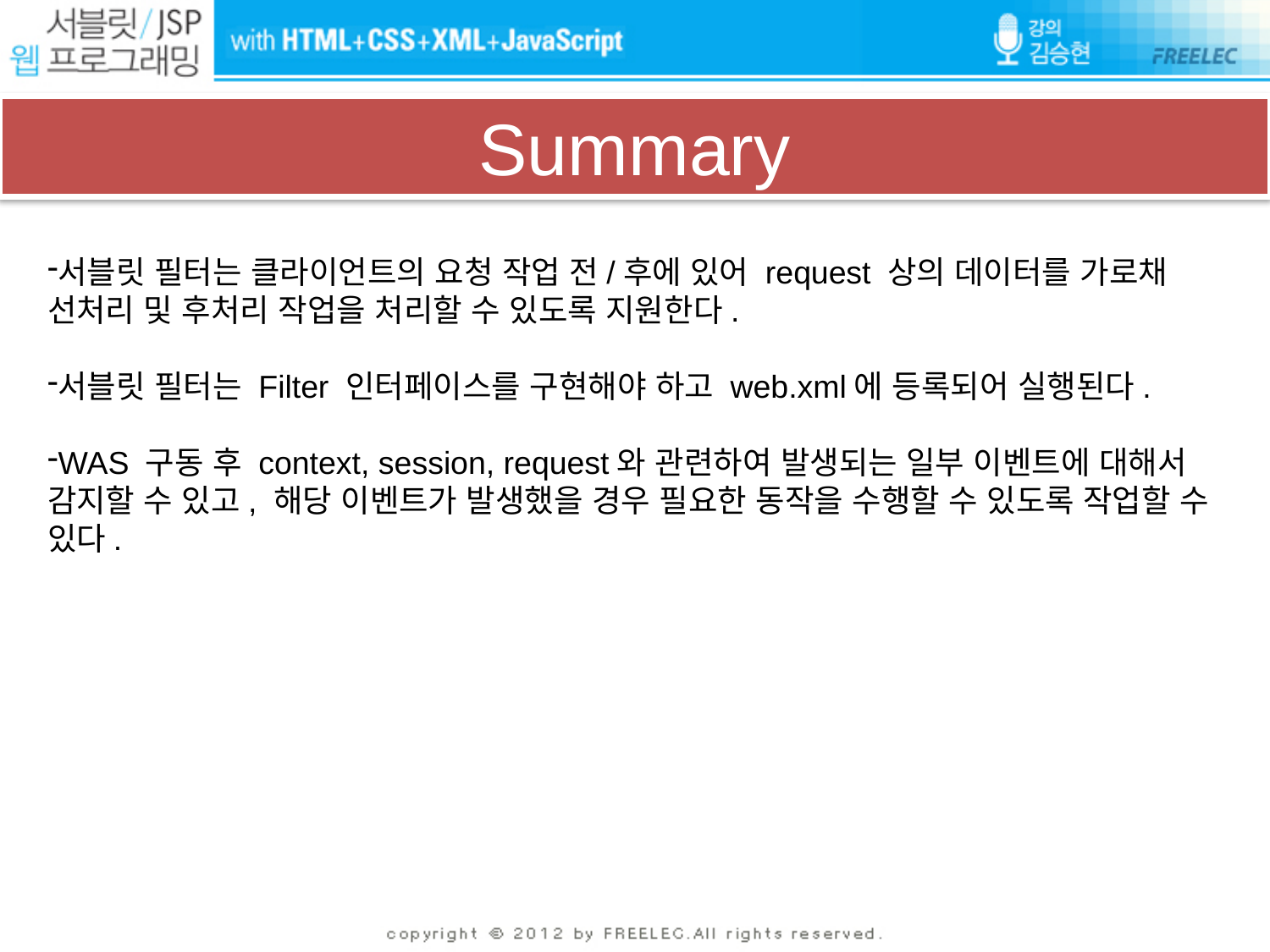

# Summary
서블릿 필터는 클라이언트의 요청 작업 전/후에 있어 request 상의 데이터를 가로채 선처리 및 후처리 작업을 처리할 수 있도록 지원한다.

서블릿 필터는 Filter 인터페이스를 구현해야 하고 web.xml에 등록되어 실행된다.

WAS 구동 후 context, session, request와 관련하여 발생되는 일부 이벤트에 대해서 감지할 수 있고, 해당 이벤트가 발생했을 경우 필요한 동작을 수행할 수 있도록 작업할 수 있다.